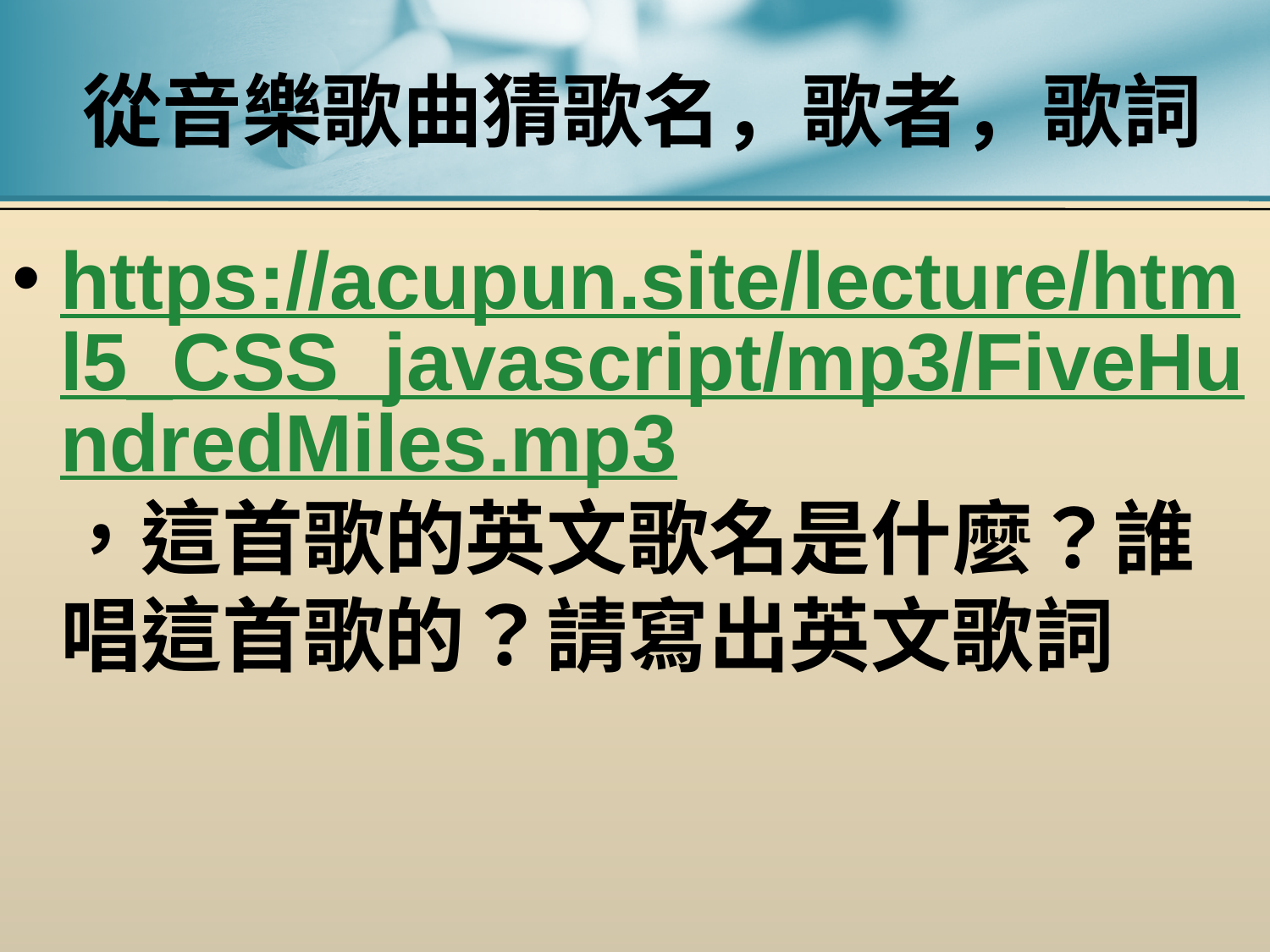

# 從音樂歌曲猜歌名，歌者，歌詞
https://acupun.site/lecture/html5_CSS_javascript/mp3/FiveHundredMiles.mp3，這首歌的英文歌名是什麼？誰唱這首歌的？請寫出英文歌詞